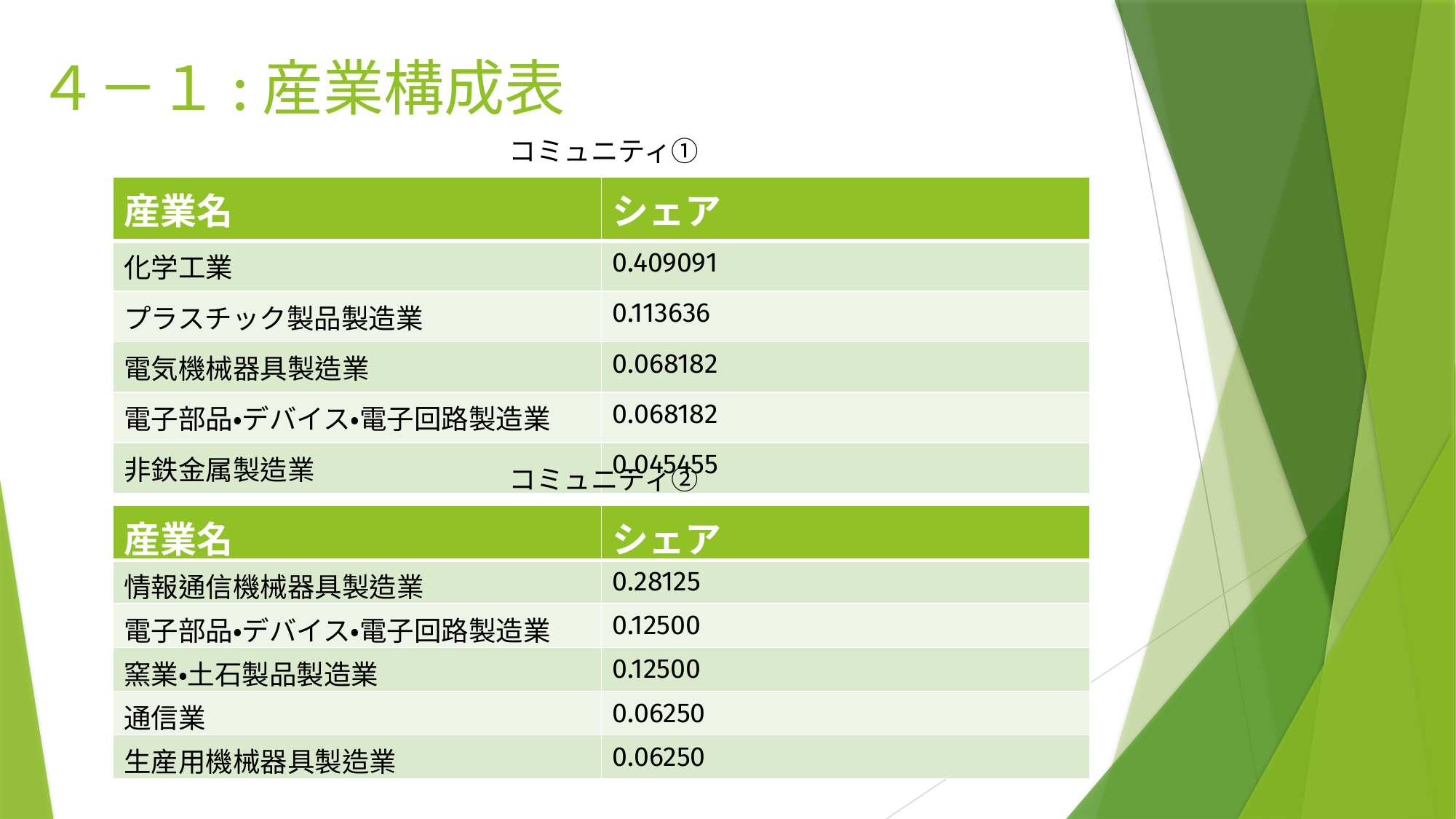

# ４－１:産業構成表
コミュニティ①
| 産業名 | シェア |
| --- | --- |
| 化学工業 | 0.409091 |
| プラスチック製品製造業 | 0.113636 |
| 電気機械器具製造業 | 0.068182 |
| 電子部品・デバイス・電子回路製造業 | 0.068182 |
| 非鉄金属製造業 | 0.045455 |
コミュニティ②
| 産業名 | シェア |
| --- | --- |
| 情報通信機械器具製造業 | 0.28125 |
| 電子部品・デバイス・電子回路製造業 | 0.12500 |
| 窯業・土石製品製造業 | 0.12500 |
| 通信業 | 0.06250 |
| 生産用機械器具製造業 | 0.06250 |